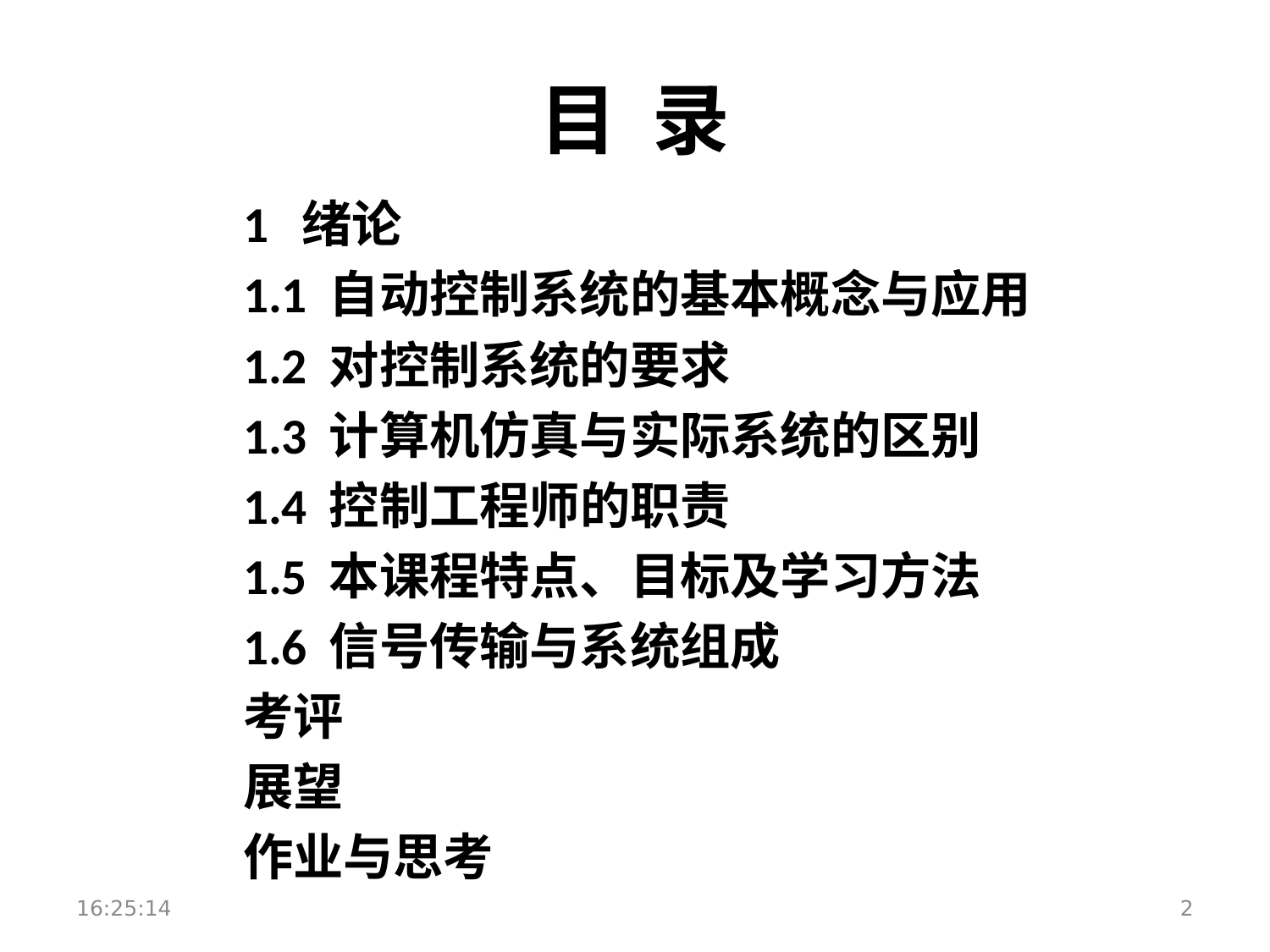

# 目  录
1  绪论
1.1 自动控制系统的基本概念与应用
1.2 对控制系统的要求
1.3 计算机仿真与实际系统的区别
1.4 控制工程师的职责
1.5 本课程特点、目标及学习方法
1.6 信号传输与系统组成
考评
展望
作业与思考

2
16:25:14